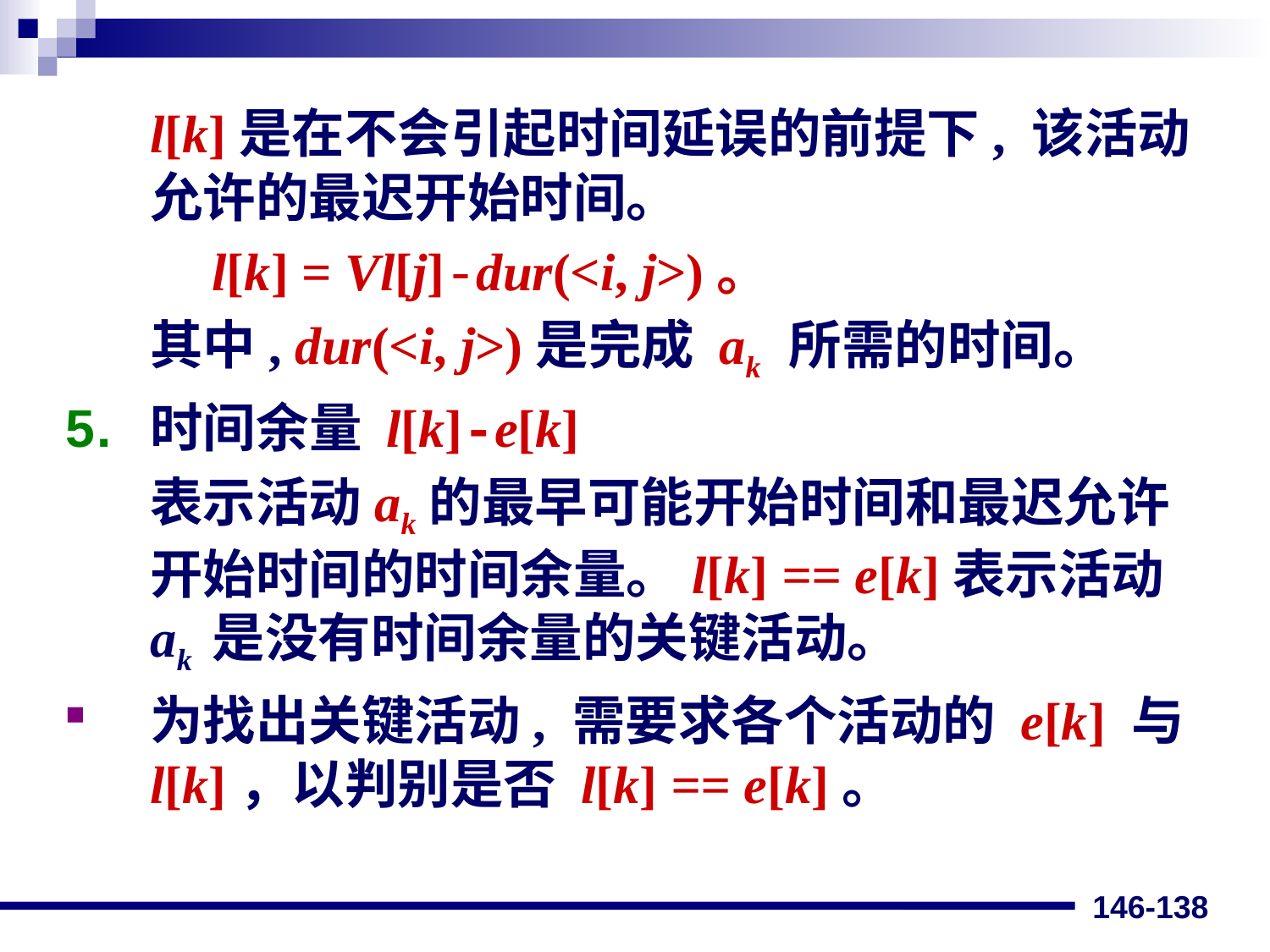

l[k]是在不会引起时间延误的前提下, 该活动允许的最迟开始时间。
           l[k] = Vl[j]-dur(<i, j>)。
     	其中, dur(<i, j>)是完成 ak  所需的时间。
时间余量 l[k]-e[k]
    	表示活动ak的最早可能开始时间和最迟允许开始时间的时间余量。l[k] == e[k]表示活动 ak 是没有时间余量的关键活动。
为找出关键活动, 需要求各个活动的 e[k] 与 l[k]，以判别是否 l[k] == e[k]。
146-138